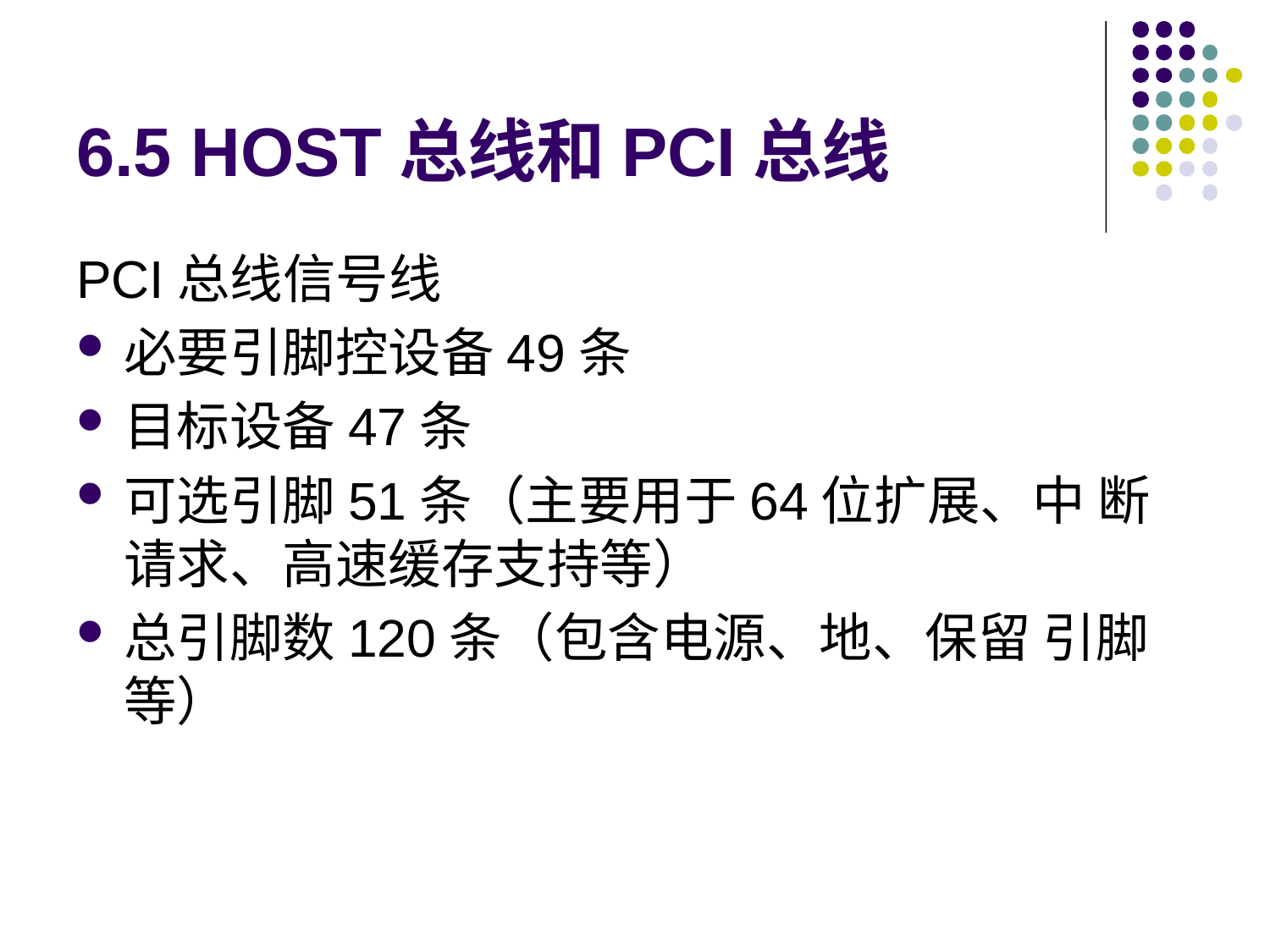

# 6.5 HOST总线和PCI总线
PCI总线信号线
必要引脚控设备49条
目标设备47条
可选引脚51条（主要用于64位扩展、中 断请求、高速缓存支持等）
总引脚数120条（包含电源、地、保留 引脚等）

69